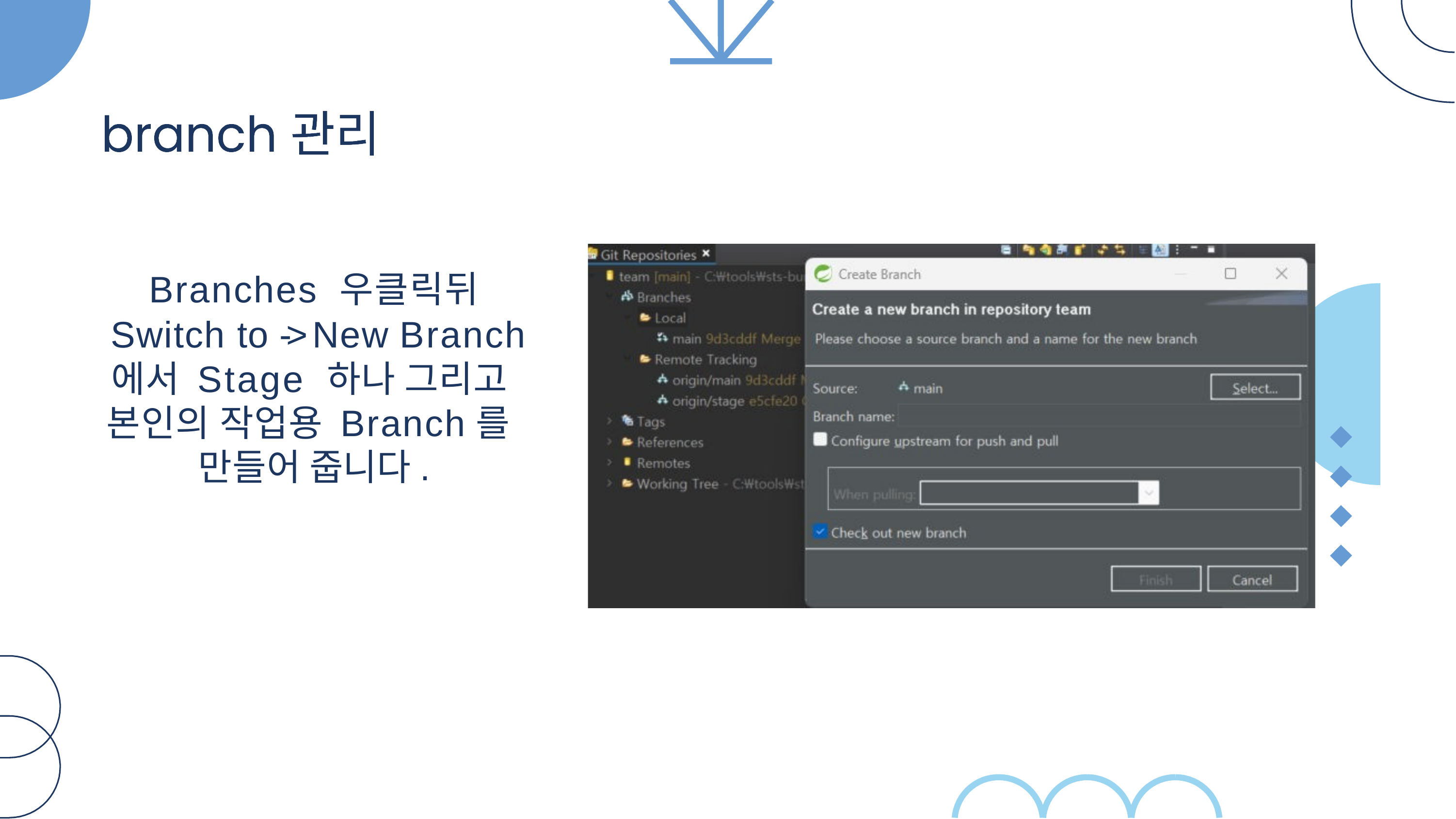

# Branches 우클릭뒤
  Switch to -> New Branch  에서 Stage 하나 그리고  본인의 작업용 Branch를  만들어 줍니다.